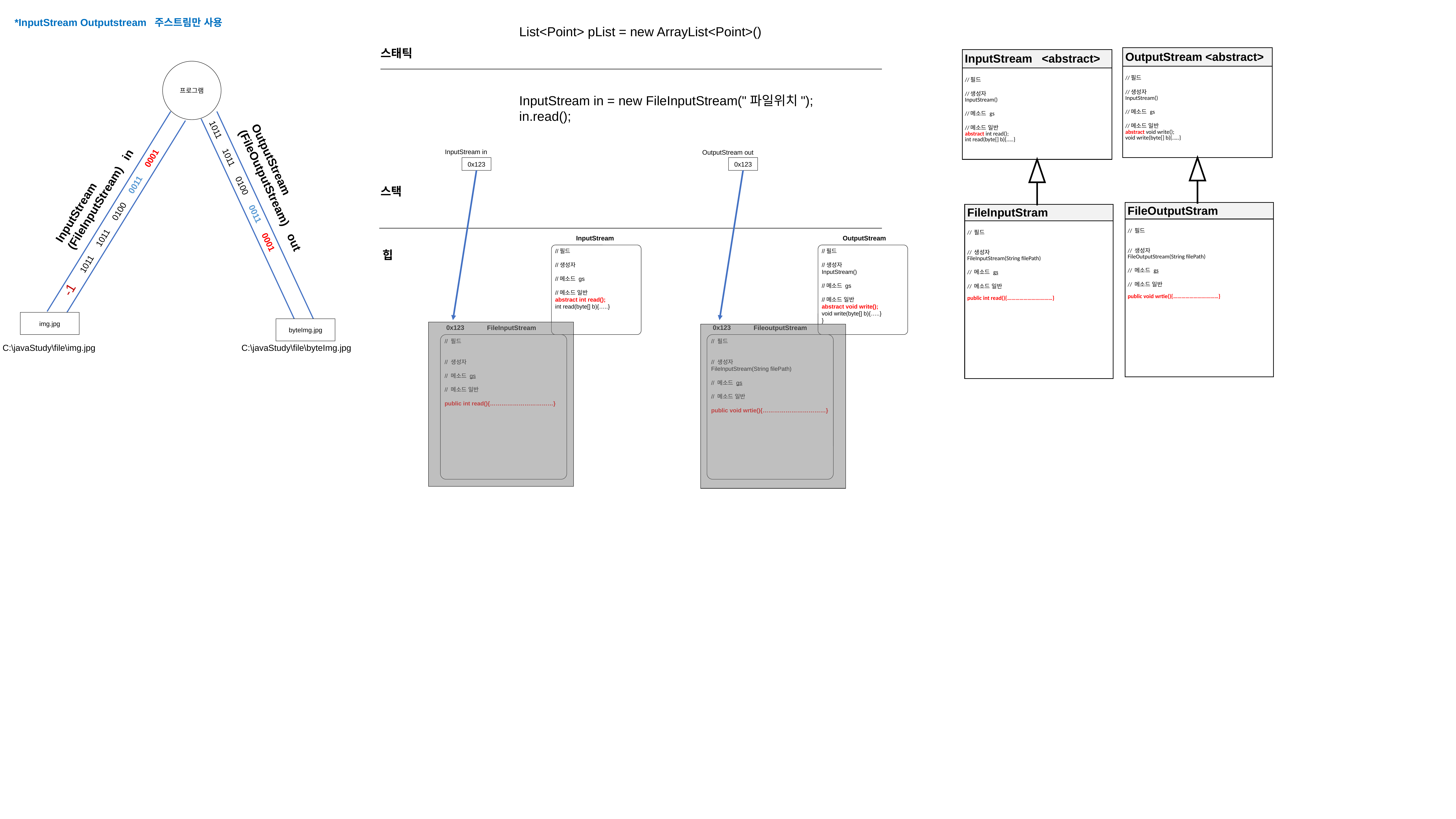

*InputStream Outputstream  주스트림만 사용
List<Point> pList = new ArrayList<Point>()
스태틱
| OutputStream <abstract> |
| --- |
| //필드 //생성자 InputStream() //메소드 gs //메소드 일반 abstract void write(); void write(byte[] b){…..} |
| InputStream <abstract> |
| --- |
| //필드 //생성자 InputStream() //메소드 gs //메소드 일반 abstract int read(); int read(byte[] b){…..} |
프로그램
InputStream in = new FileInputStream("파일위치");
in.read();
InputStream in
OutputStream out
0x123
0x123

InputStream
(FileInputStream)   in
OutputStream
(FileOutputStream)   out
스택
1011     1011     0100     0011     0001
  -1      1011     1011     0100     0011     0001
| FileOutputStram |
| --- |
| // 필드 // 생성자 FileOutputStream(String filePath) // 메소드 gs // 메소드 일반 public void wrtie(){……………………………} |
| FileInputStram |
| --- |
| // 필드 // 생성자 FileInputStream(String filePath) // 메소드 gs // 메소드 일반 public int read(){……………………………} |
InputStream
//필드

//생성자

//메소드 gs

//메소드 일반
abstract int read();
int read(byte[] b){…..}
OutputStream
//필드

//생성자
InputStream()

//메소드 gs

//메소드 일반
abstract void write();
void write(byte[] b){…..}
}
힙
img.jpg
byteImg.jpg

0x123
0x123
FileInputStream
FileoutputStream

// 필드

// 생성자

// 메소드 gs

// 메소드 일반

public int read(){……………………………}

// 필드

// 생성자
FileInputStream(String filePath)

// 메소드 gs

// 메소드 일반

public void wrtie(){……………………………}

C:\javaStudy\file\img.jpg
C:\javaStudy\file\byteImg.jpg